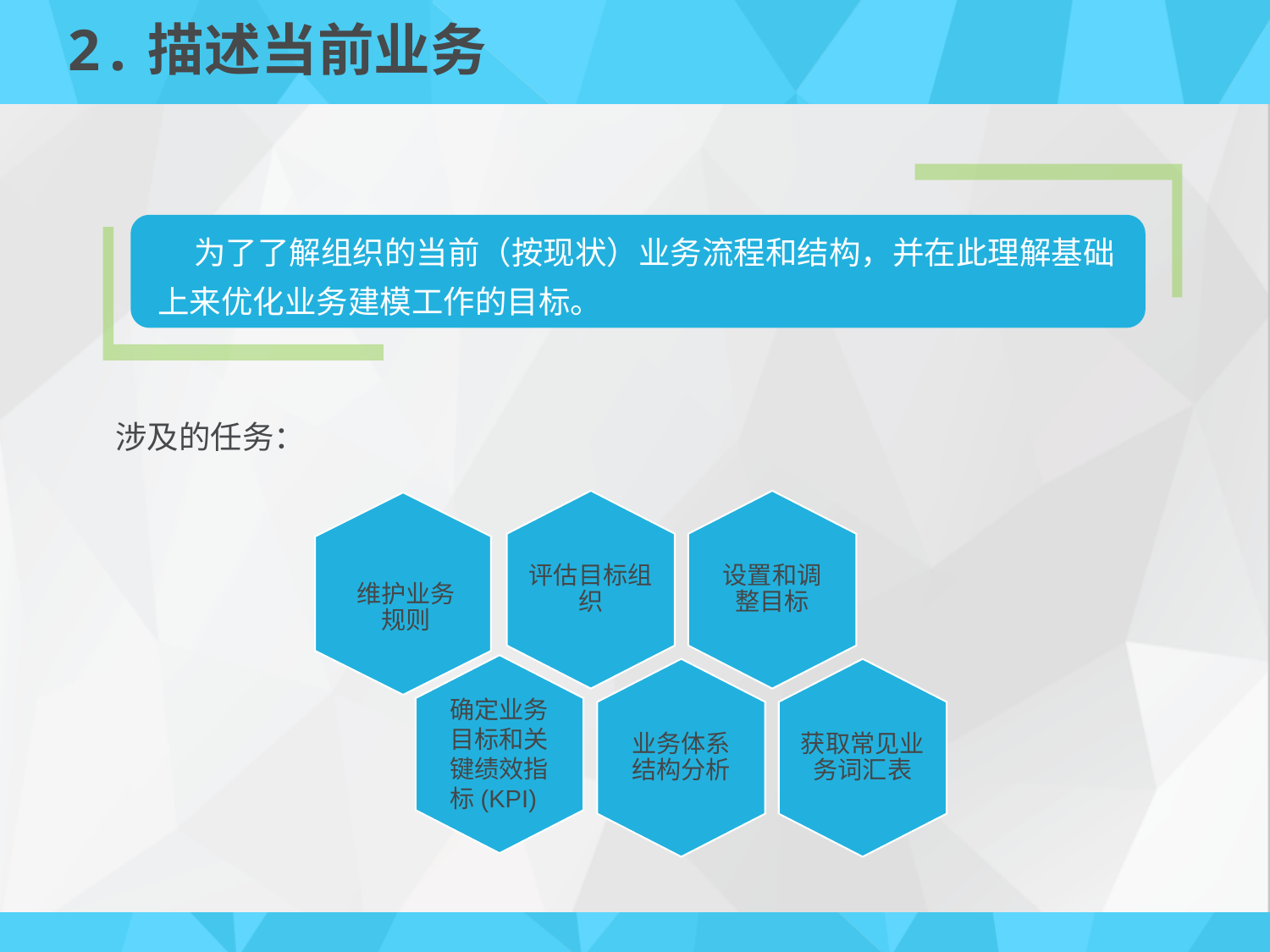

# 2.描述当前业务

    为了了解组织的当前（按现状）业务流程和结构，并在此理解基础上来优化业务建模工作的目标。

涉及的任务：
评估目标组织
设置和调整目标

业务体系结构分析
获取常见业务词汇表

维护业务规则
确定业务目标和关键绩效指标(KPI)